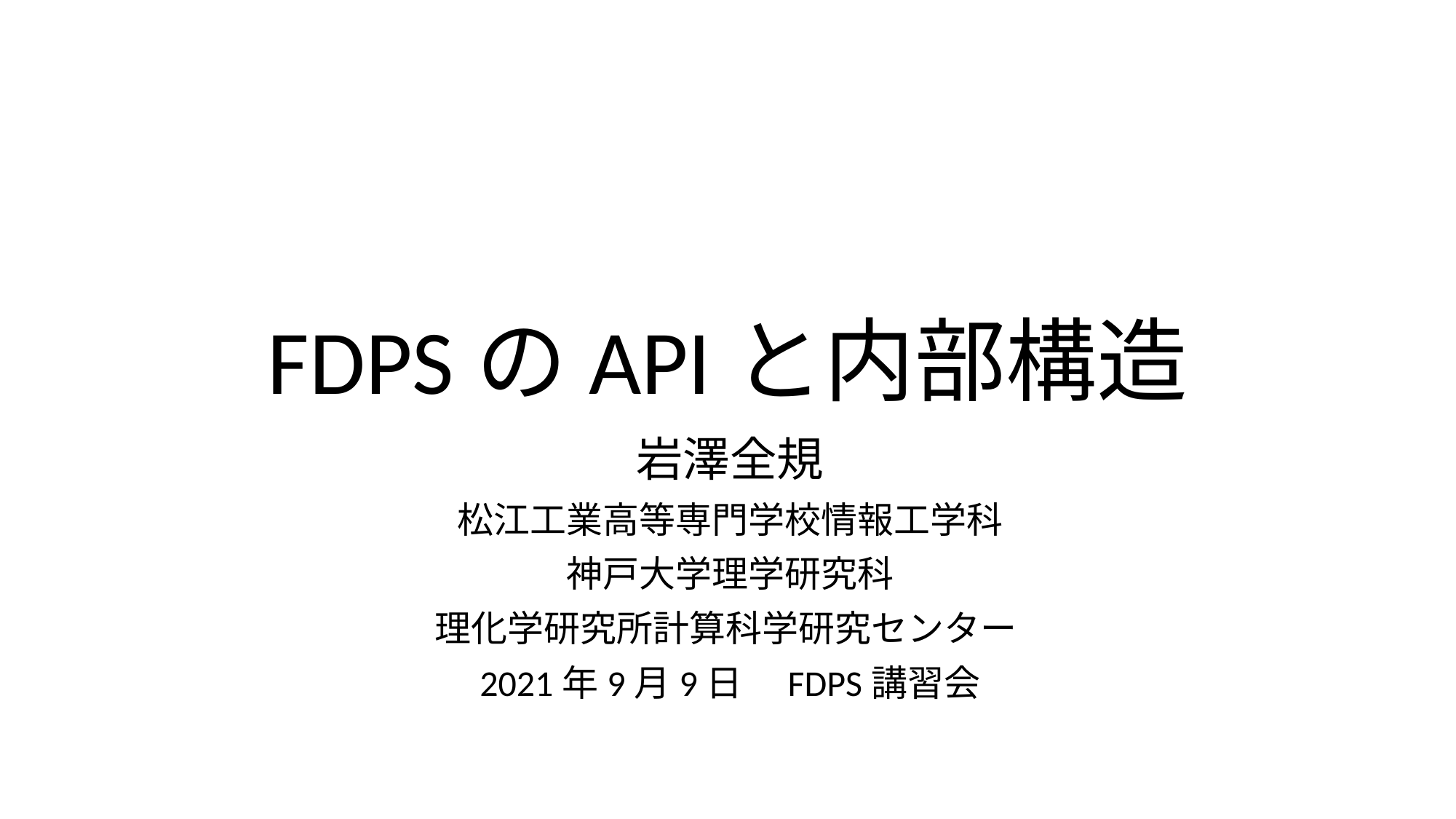

# FDPSのAPIと内部構造
岩澤全規
松江工業高等専門学校情報工学科
神戸大学理学研究科
理化学研究所計算科学研究センター
2021年9月9日　FDPS講習会